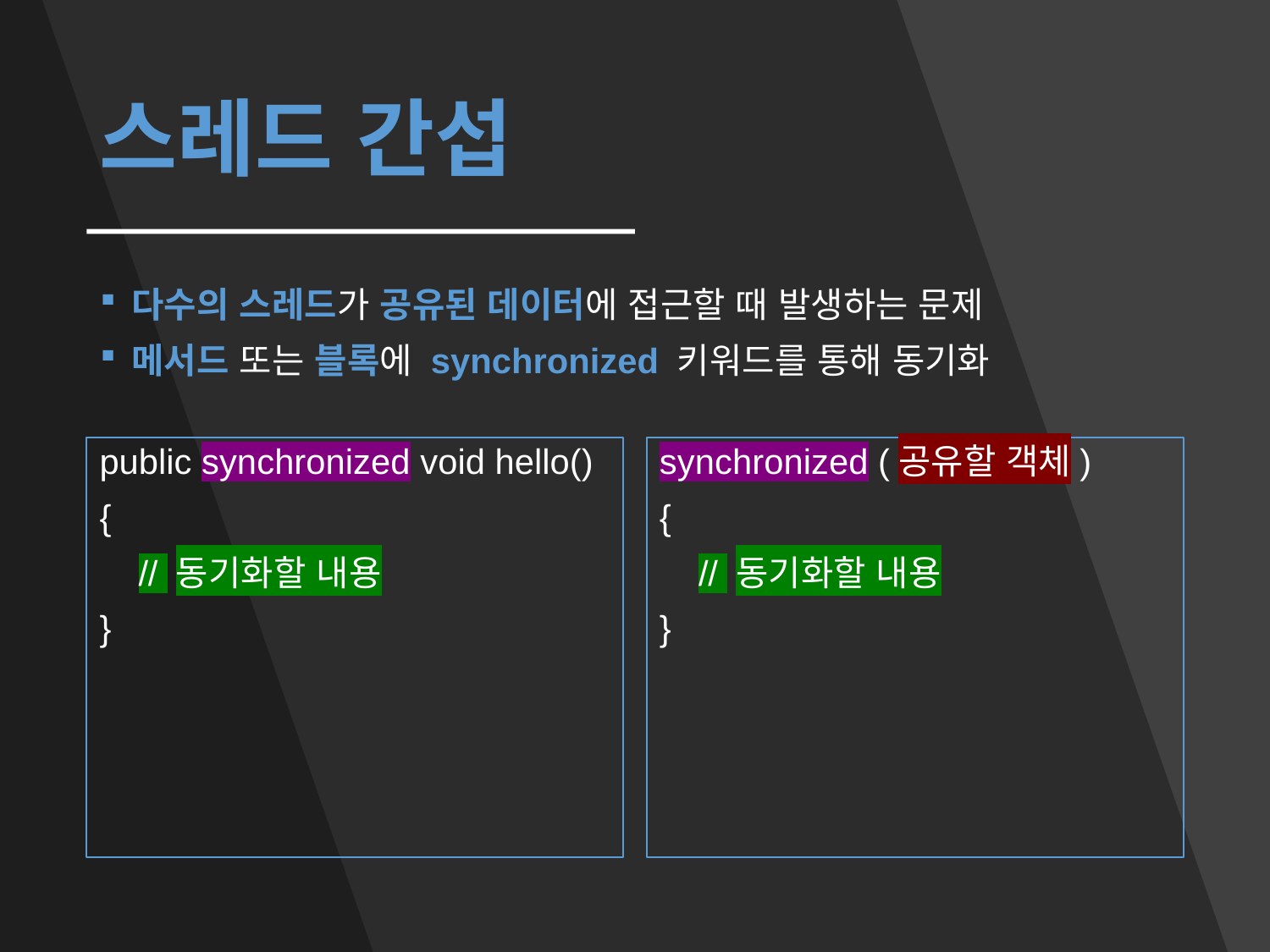

# 스레드 간섭

다수의 스레드가 공유된 데이터에 접근할 때 발생하는 문제
메서드 또는 블록에 synchronized 키워드를 통해 동기화

public synchronized void hello()
{
    // 동기화할 내용
}
synchronized (공유할 객체)
{
    // 동기화할 내용
}